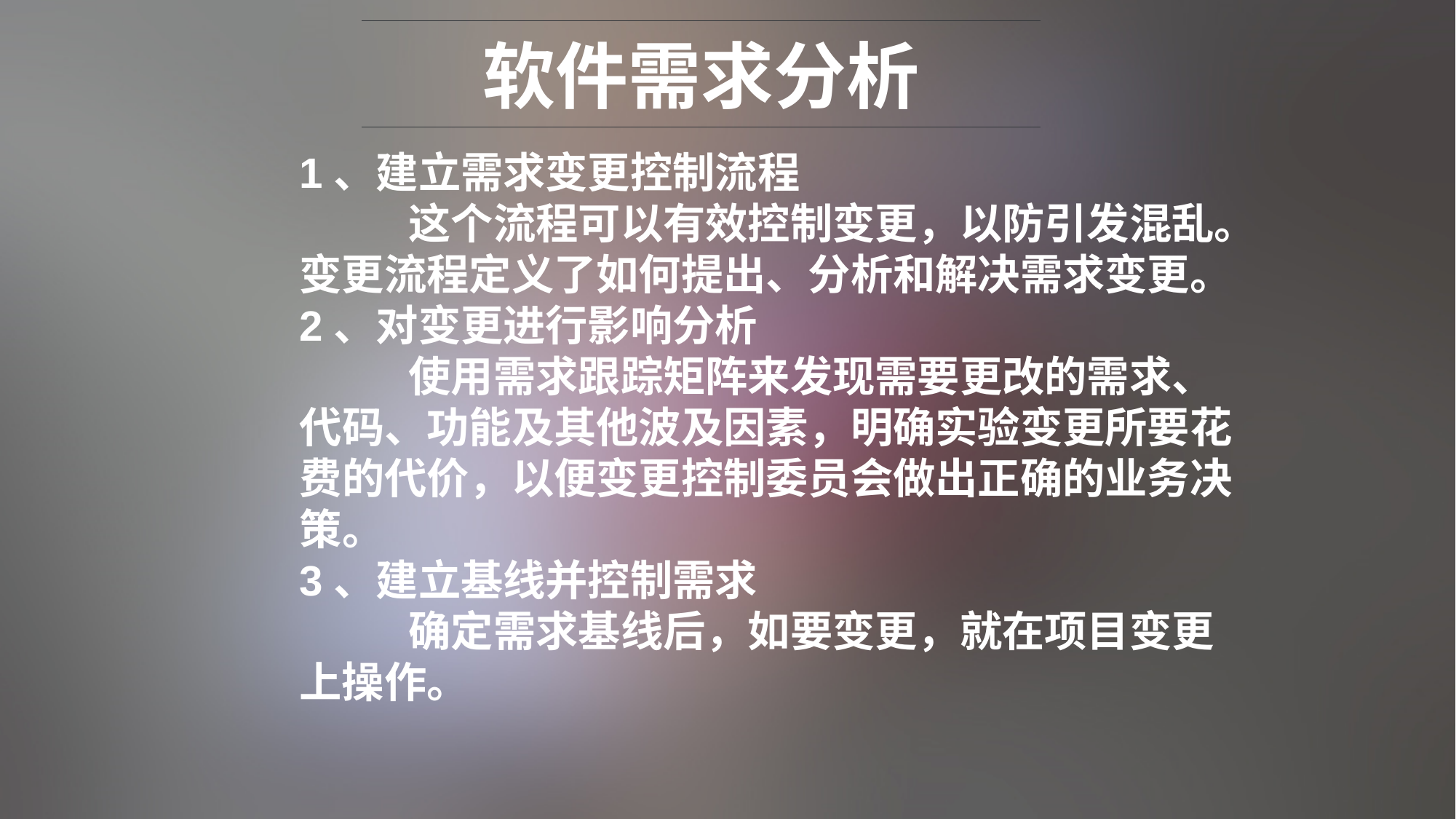

软件需求分析

1、建立需求变更控制流程
	这个流程可以有效控制变更，以防引发混乱。变更流程定义了如何提出、分析和解决需求变更。
2、对变更进行影响分析
    	使用需求跟踪矩阵来发现需要更改的需求、代码、功能及其他波及因素，明确实验变更所要花费的代价，以便变更控制委员会做出正确的业务决策。
3、建立基线并控制需求
    	确定需求基线后，如要变更，就在项目变更上操作。